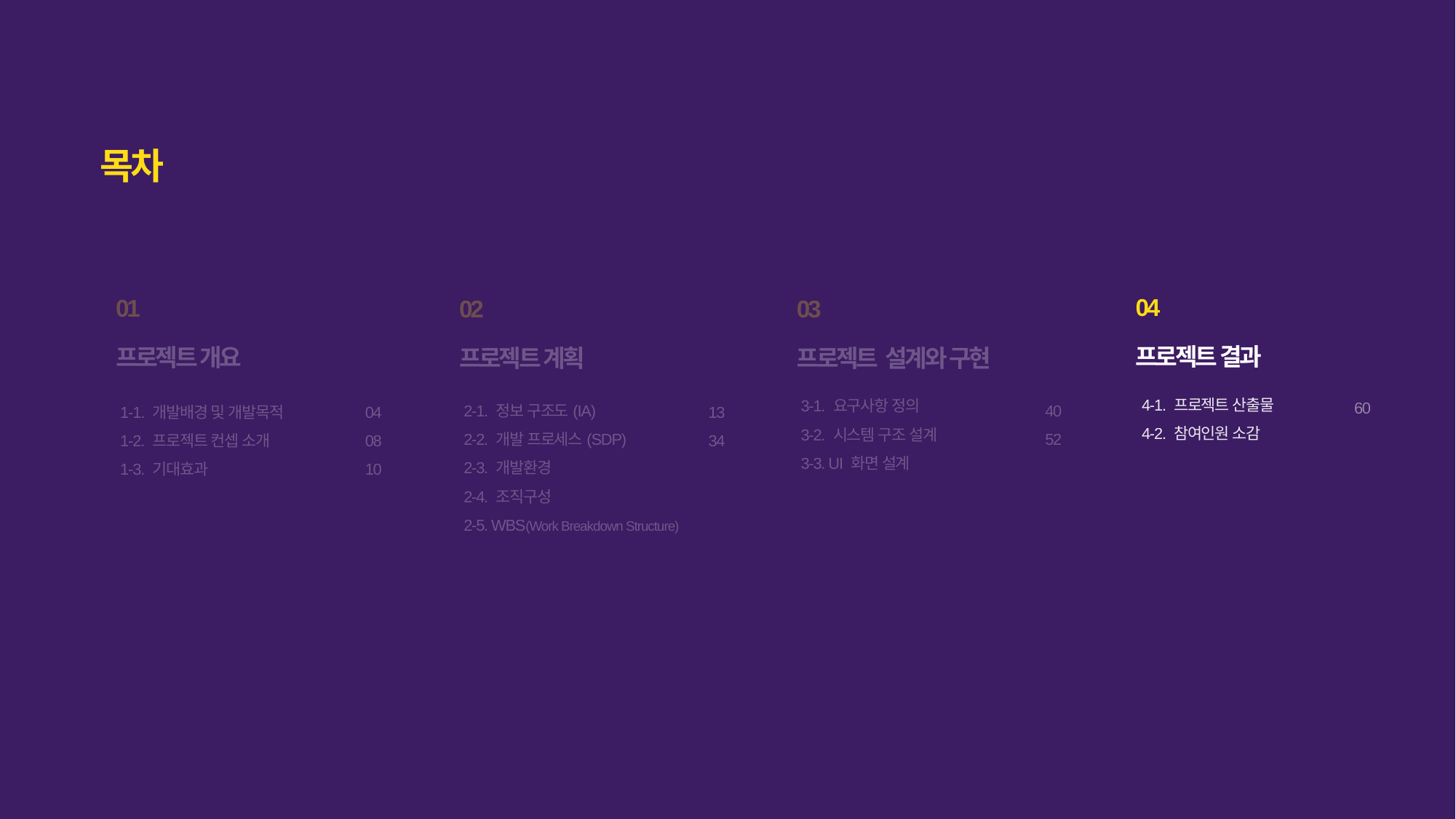

목차
04
프로젝트 결과
01
프로젝트 개요
03
프로젝트  설계와 구현
02
프로젝트 계획
3-1. 요구사항 정의
3-2. 시스템 구조 설계
3-3. UI 화면 설계
2-1. 정보 구조도(IA)
2-2. 개발 프로세스(SDP)
2-3. 개발환경
2-4. 조직구성
2-5. WBS(Work Breakdown Structure)
40
52
1-1. 개발배경 및 개발목적
1-2. 프로젝트 컨셉 소개
1-3. 기대효과
04
08
10
13
34

4-1. 프로젝트 산출물
4-2. 참여인원 소감
60